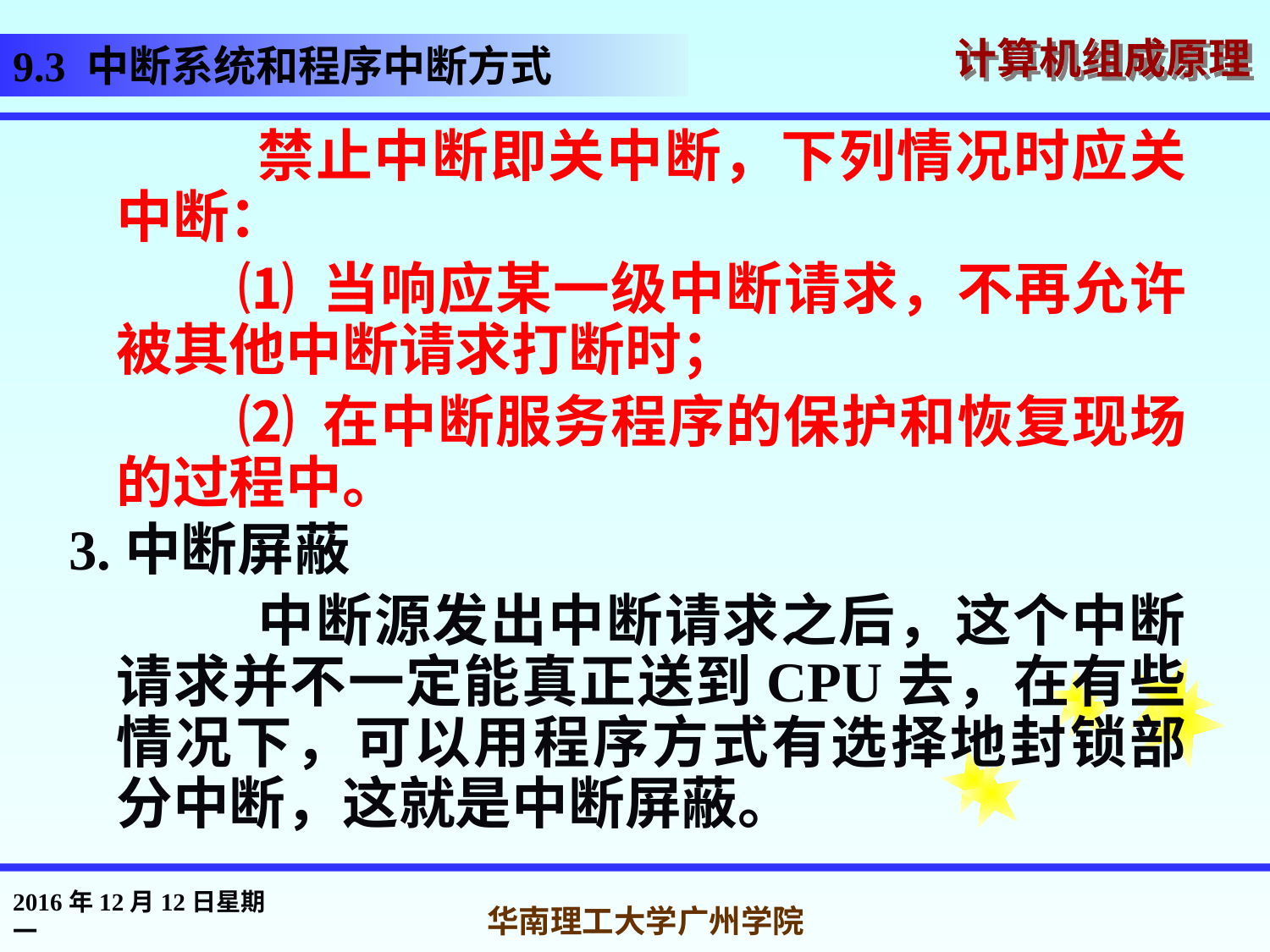

# 9.3 中断系统和程序中断方式
            禁止中断即关中断，下列情况时应关中断：
            ⑴ 当响应某一级中断请求，不再允许被其他中断请求打断时；
            ⑵ 在中断服务程序的保护和恢复现场的过程中。
3.中断屏蔽
            中断源发出中断请求之后，这个中断请求并不一定能真正送到CPU去，在有些情况下，可以用程序方式有选择地封锁部分中断，这就是中断屏蔽。
2016年12月12日星期一
华南理工大学广州学院